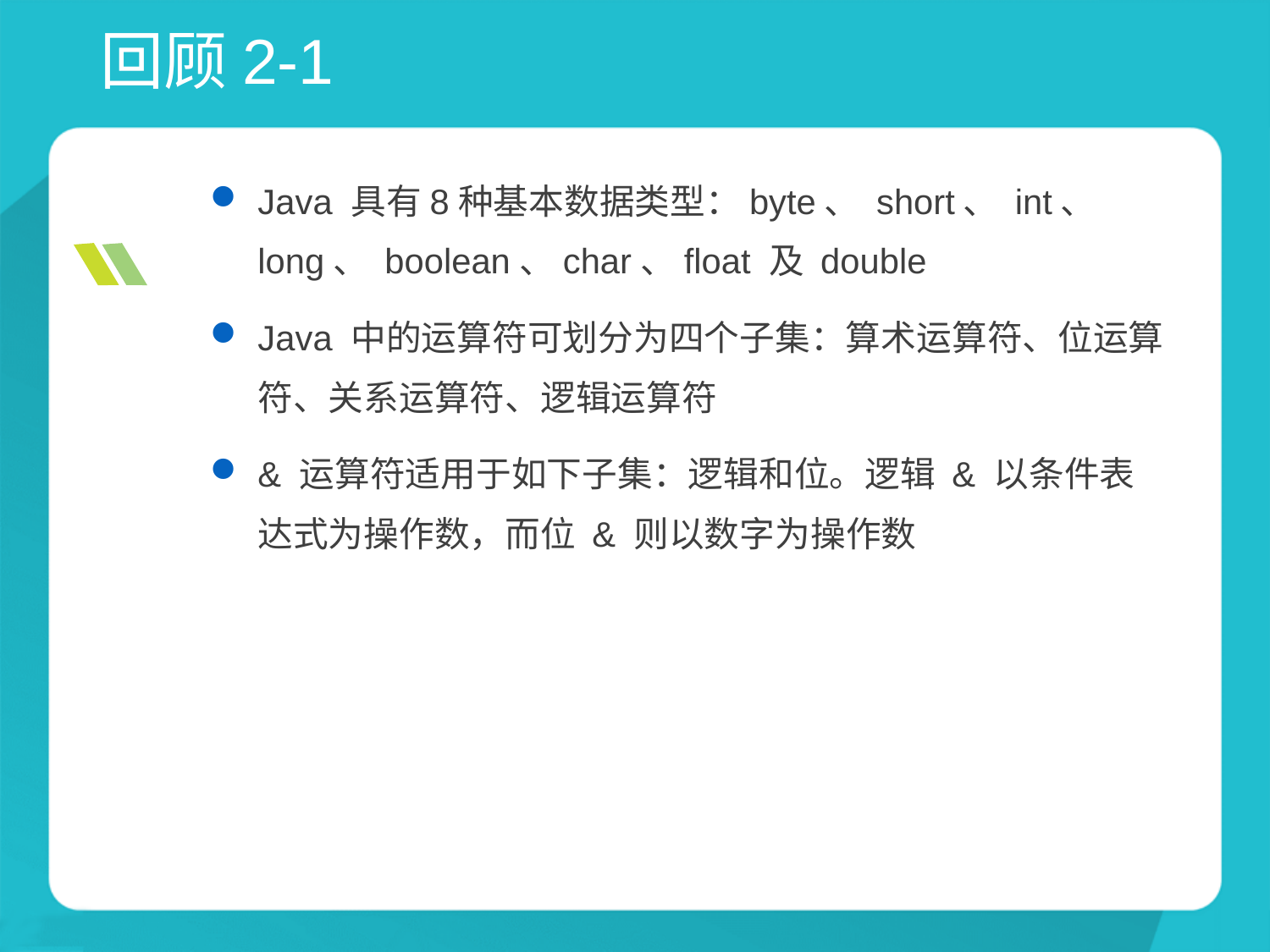

# 回顾2-1
Java 具有8种基本数据类型：byte、 short、 int、 long、 boolean、char、float 及 double
Java 中的运算符可划分为四个子集：算术运算符、位运算符、关系运算符、逻辑运算符
& 运算符适用于如下子集：逻辑和位。逻辑 & 以条件表达式为操作数，而位 & 则以数字为操作数

2